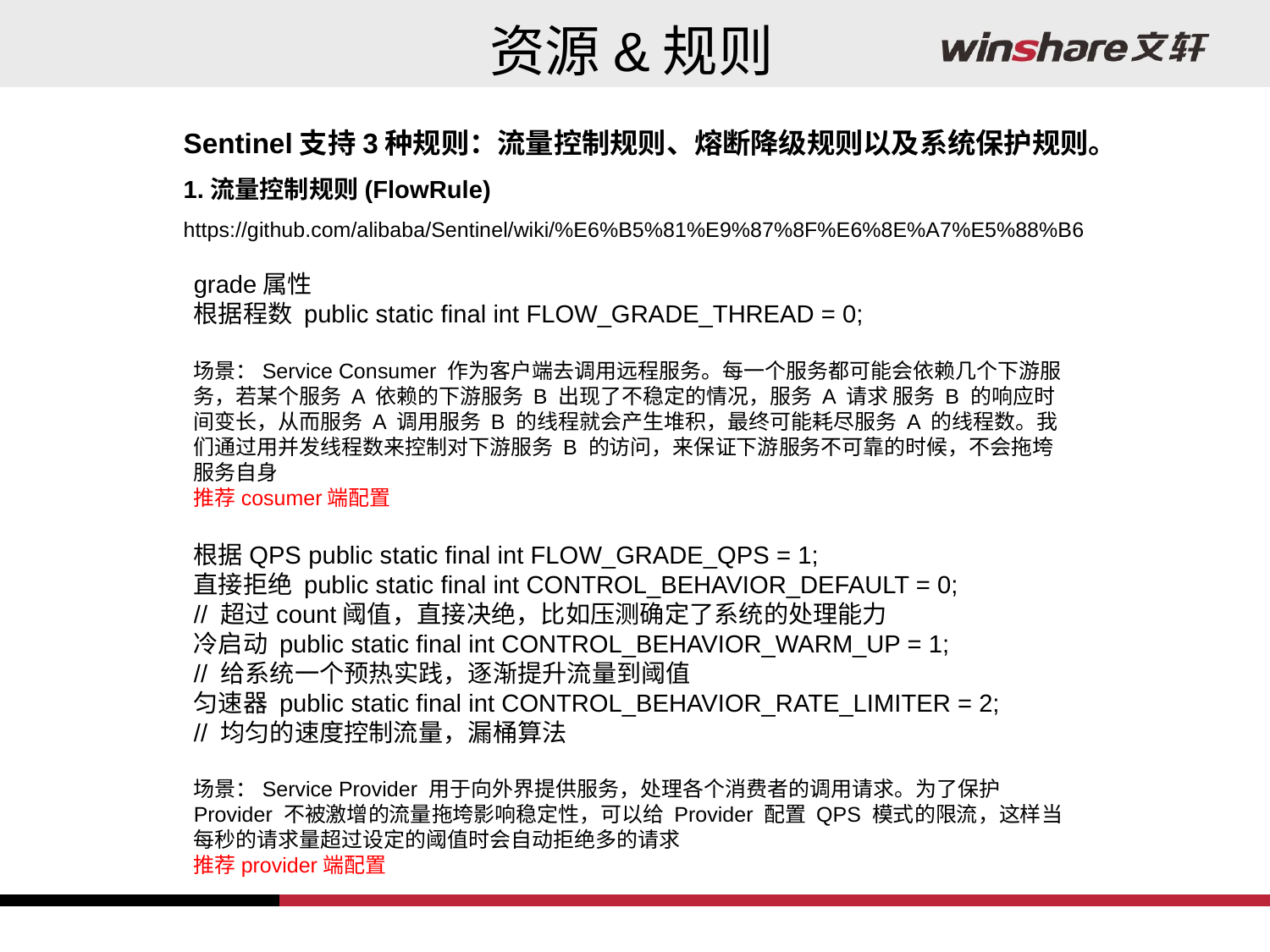

# 资源&规则
Sentinel支持3种规则：流量控制规则、熔断降级规则以及系统保护规则。
1.流量控制规则(FlowRule)
https://github.com/alibaba/Sentinel/wiki/%E6%B5%81%E9%87%8F%E6%8E%A7%E5%88%B6
grade属性
根据程数 public static final int FLOW_GRADE_THREAD = 0;

场景：Service Consumer 作为客户端去调用远程服务。每一个服务都可能会依赖几个下游服务，若某个服务 A 依赖的下游服务 B 出现了不稳定的情况，服务 A 请求 服务 B 的响应时间变长，从而服务 A 调用服务 B 的线程就会产生堆积，最终可能耗尽服务 A 的线程数。我们通过用并发线程数来控制对下游服务 B 的访问，来保证下游服务不可靠的时候，不会拖垮服务自身
推荐cosumer端配置

根据QPS public static final int FLOW_GRADE_QPS = 1;
直接拒绝 public static final int CONTROL_BEHAVIOR_DEFAULT = 0;
// 超过count阈值，直接决绝，比如压测确定了系统的处理能力
冷启动 public static final int CONTROL_BEHAVIOR_WARM_UP = 1;
// 给系统一个预热实践，逐渐提升流量到阈值
匀速器 public static final int CONTROL_BEHAVIOR_RATE_LIMITER = 2;
// 均匀的速度控制流量，漏桶算法

场景：Service Provider 用于向外界提供服务，处理各个消费者的调用请求。为了保护 Provider 不被激增的流量拖垮影响稳定性，可以给 Provider 配置 QPS 模式的限流，这样当每秒的请求量超过设定的阈值时会自动拒绝多的请求
推荐provider端配置